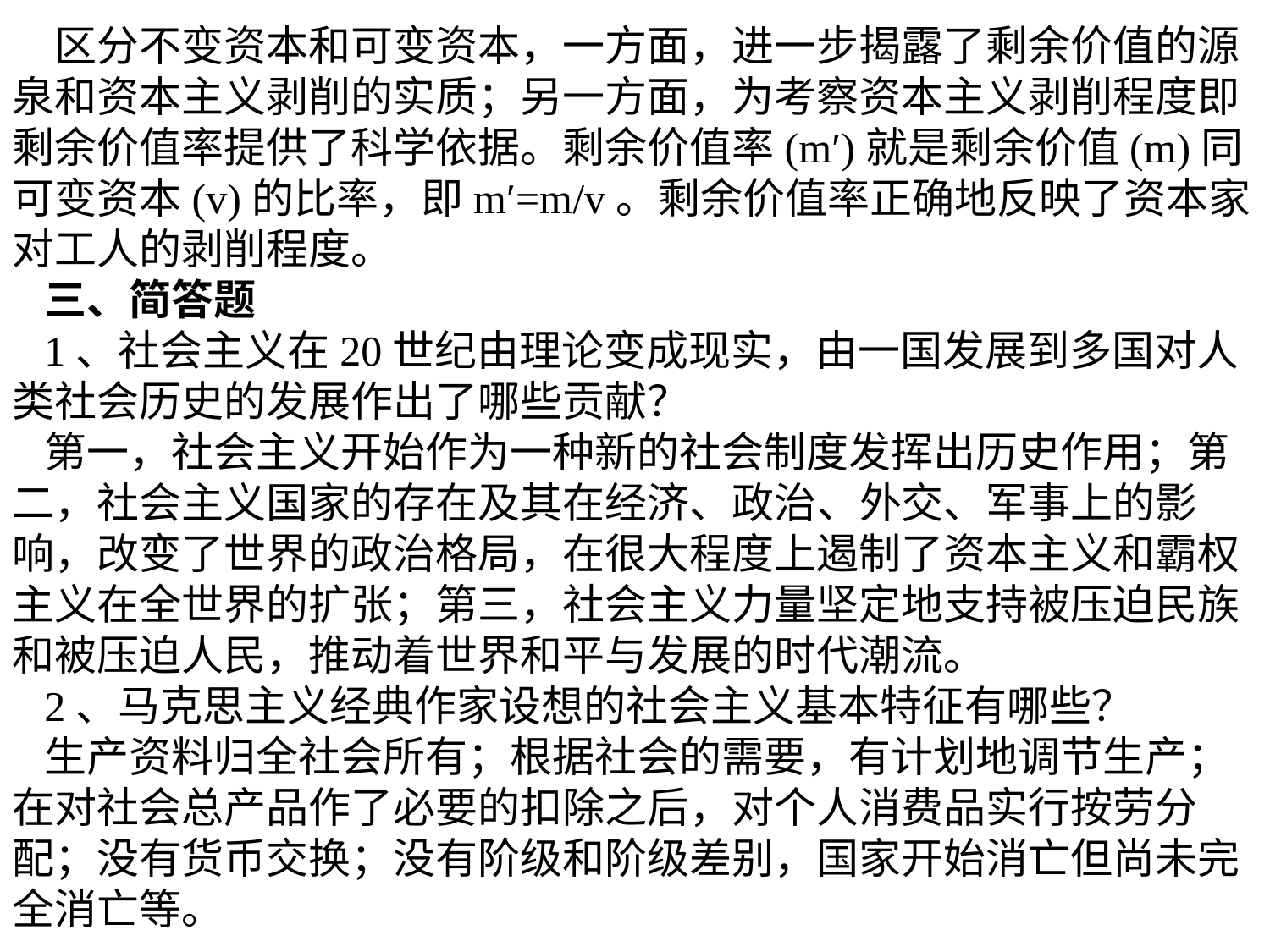

区分不变资本和可变资本，一方面，进一步揭露了剩余价值的源泉和资本主义剥削的实质；另一方面，为考察资本主义剥削程度即剩余价值率提供了科学依据。剩余价值率(m′)就是剩余价值(m)同可变资本(v)的比率，即m′=m/v。剩余价值率正确地反映了资本家对工人的剥削程度。
三、简答题
1、社会主义在20世纪由理论变成现实，由一国发展到多国对人类社会历史的发展作出了哪些贡献？
第一，社会主义开始作为一种新的社会制度发挥出历史作用；第二，社会主义国家的存在及其在经济、政治、外交、军事上的影响，改变了世界的政治格局，在很大程度上遏制了资本主义和霸权主义在全世界的扩张；第三，社会主义力量坚定地支持被压迫民族和被压迫人民，推动着世界和平与发展的时代潮流。
2、马克思主义经典作家设想的社会主义基本特征有哪些？
生产资料归全社会所有；根据社会的需要，有计划地调节生产；在对社会总产品作了必要的扣除之后，对个人消费品实行按劳分配；没有货币交换；没有阶级和阶级差别，国家开始消亡但尚未完全消亡等。